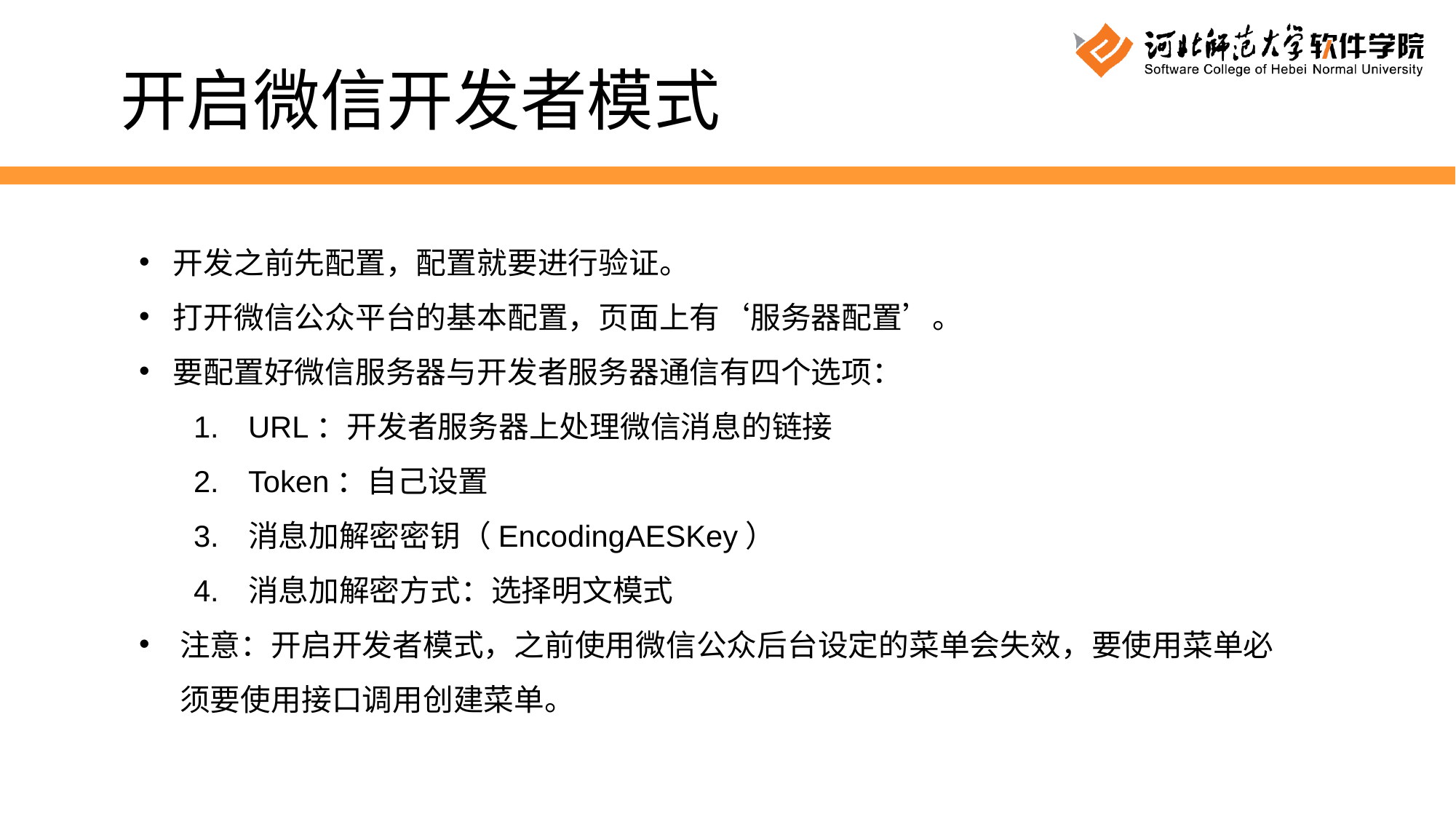

开启微信开发者模式
开发之前先配置，配置就要进行验证。
打开微信公众平台的基本配置，页面上有‘服务器配置’。
要配置好微信服务器与开发者服务器通信有四个选项：
URL：开发者服务器上处理微信消息的链接
Token：自己设置
消息加解密密钥（EncodingAESKey）
消息加解密方式：选择明文模式
注意：开启开发者模式，之前使用微信公众后台设定的菜单会失效，要使用菜单必须要使用接口调用创建菜单。